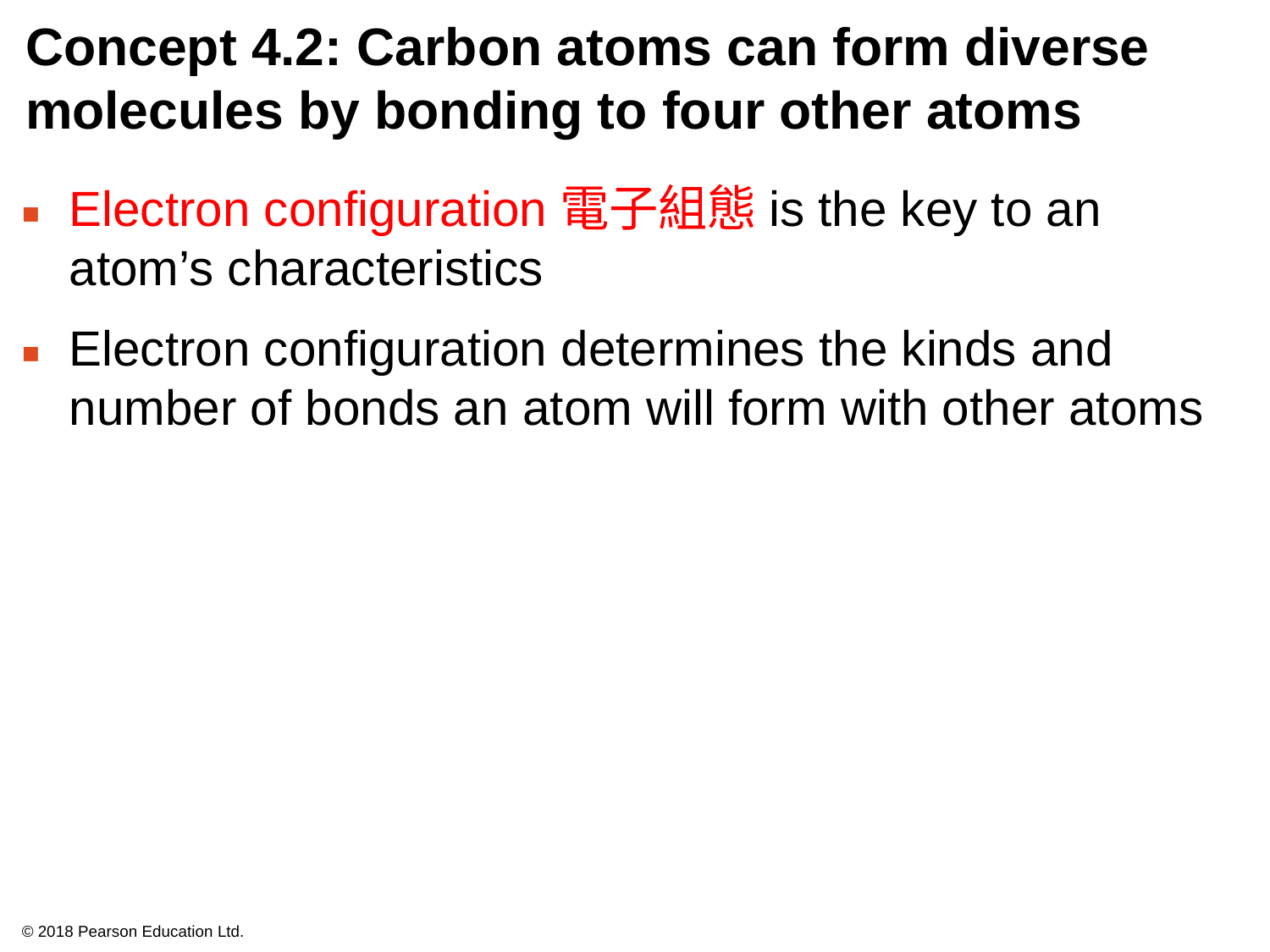

# Concept 4.2: Carbon atoms can form diverse molecules by bonding to four other atoms
Electron configuration電子組態is the key to an atom’s characteristics
Electron configuration determines the kinds and number of bonds an atom will form with other atoms
© 2018 Pearson Education Ltd.